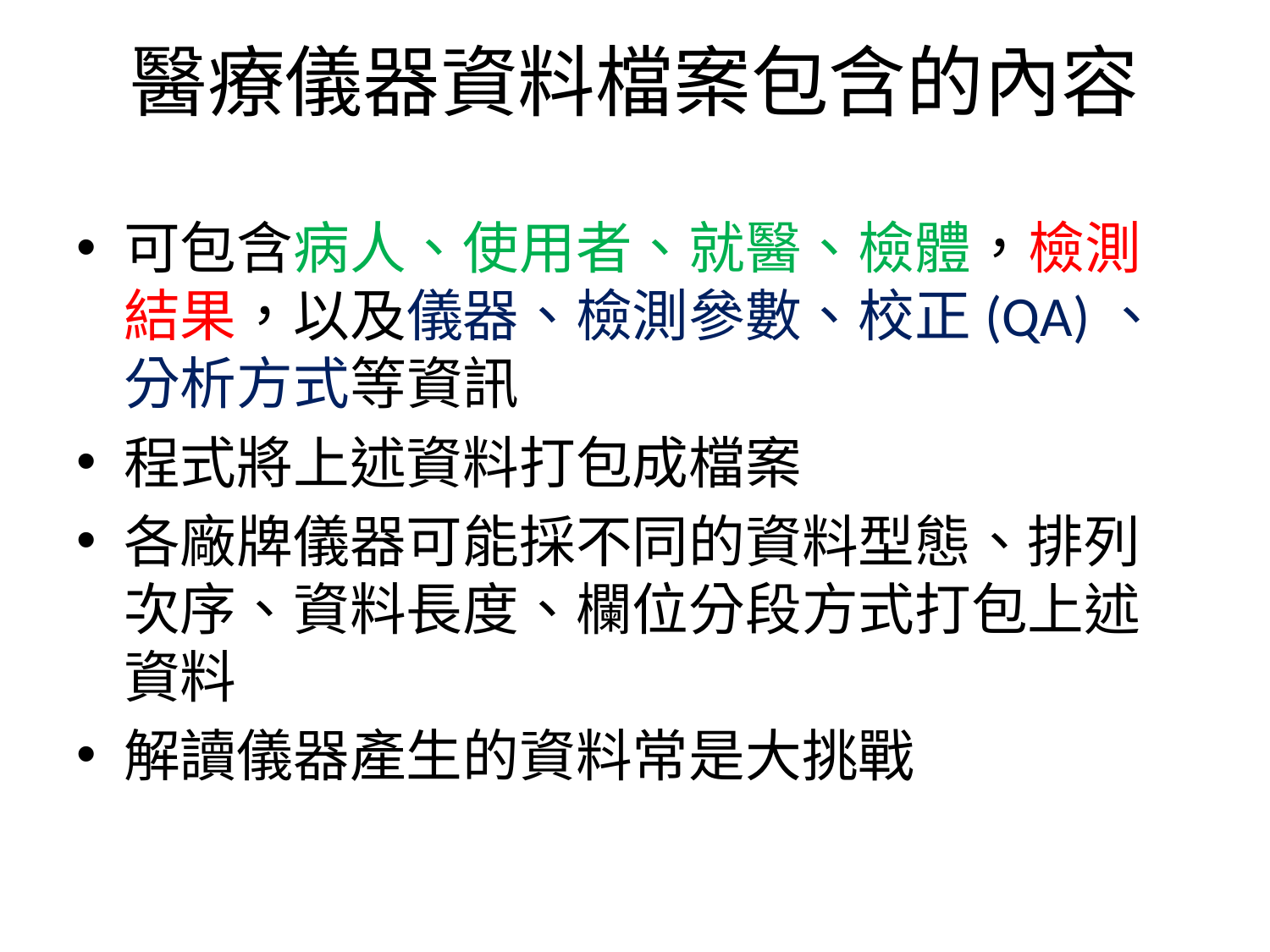

# 醫療儀器資料檔案包含的內容
可包含病人、使用者、就醫、檢體，檢測結果，以及儀器、檢測參數、校正(QA)、分析方式等資訊
程式將上述資料打包成檔案
各廠牌儀器可能採不同的資料型態、排列次序、資料長度、欄位分段方式打包上述資料
解讀儀器產生的資料常是大挑戰